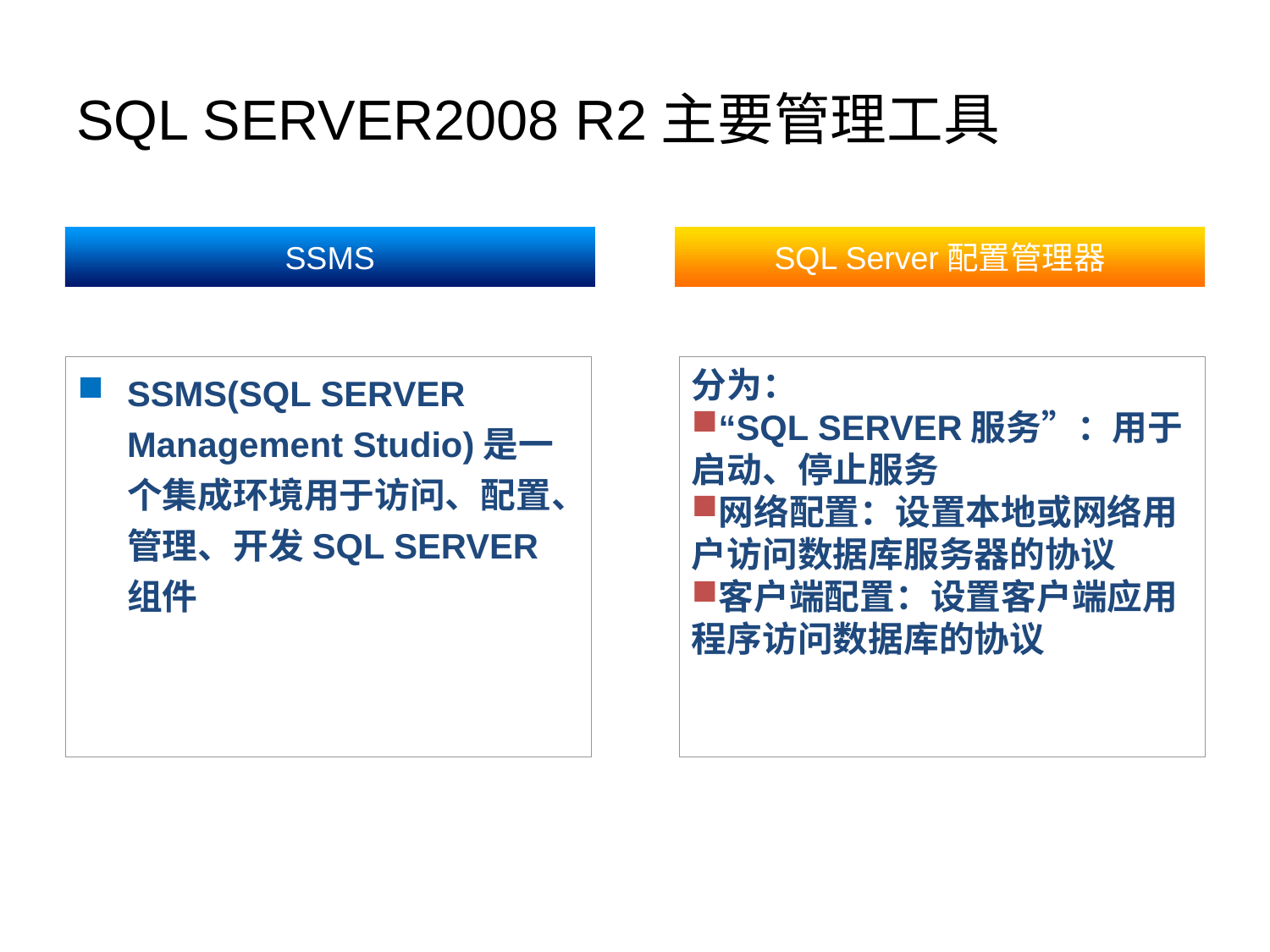

# SQL SERVER2008 R2主要管理工具
SSMS
SQL Server配置管理器
SSMS(SQL SERVER Management Studio)是一个集成环境用于访问、配置、管理、开发SQL SERVER组件

分为：
“SQL SERVER服务”：用于启动、停止服务
网络配置：设置本地或网络用户访问数据库服务器的协议
客户端配置：设置客户端应用程序访问数据库的协议